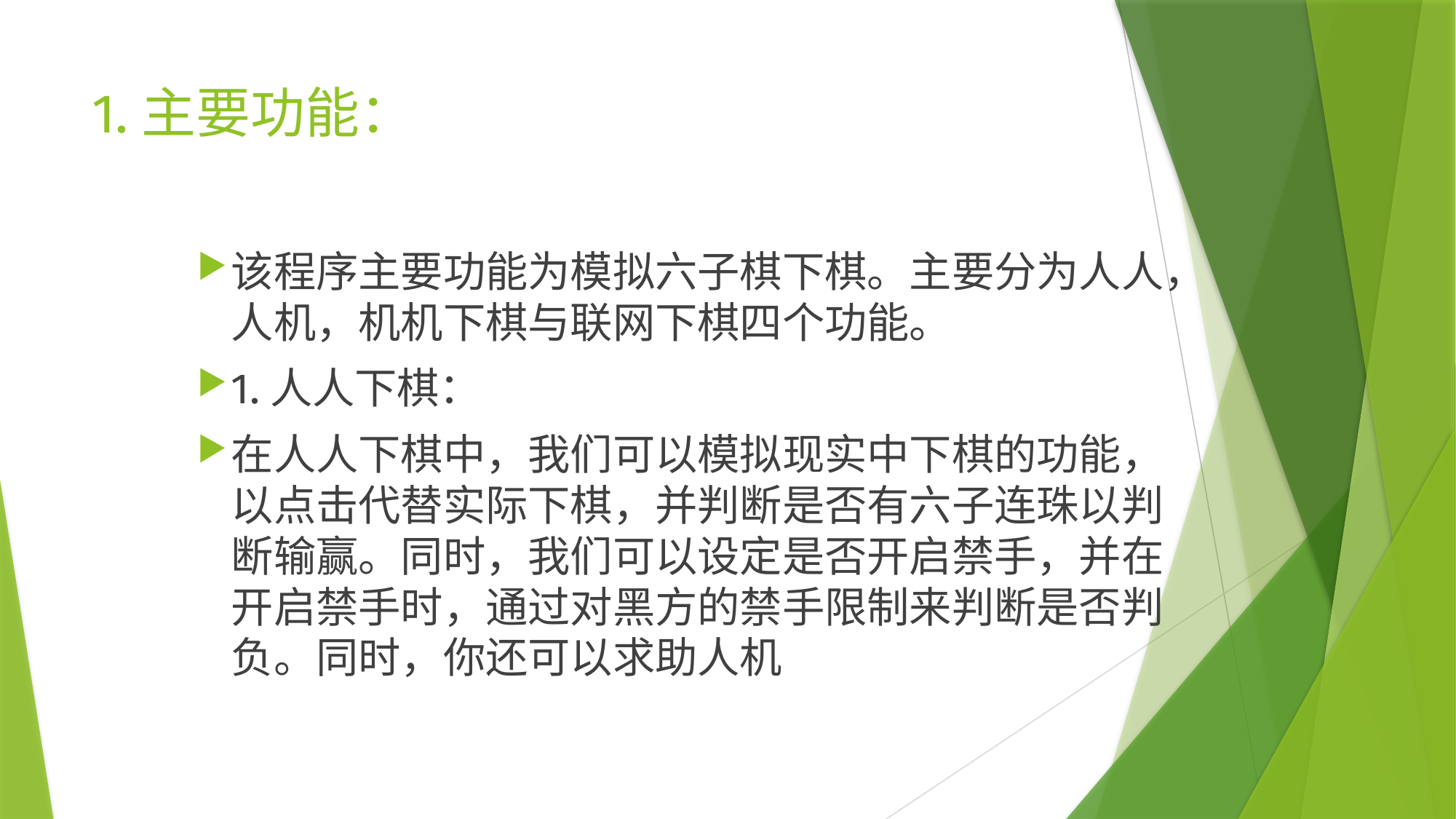

# 1.主要功能：
该程序主要功能为模拟六子棋下棋。主要分为人人，人机，机机下棋与联网下棋四个功能。
1.人人下棋：
在人人下棋中，我们可以模拟现实中下棋的功能，以点击代替实际下棋，并判断是否有六子连珠以判断输赢。同时，我们可以设定是否开启禁手，并在开启禁手时，通过对黑方的禁手限制来判断是否判负。同时，你还可以求助人机